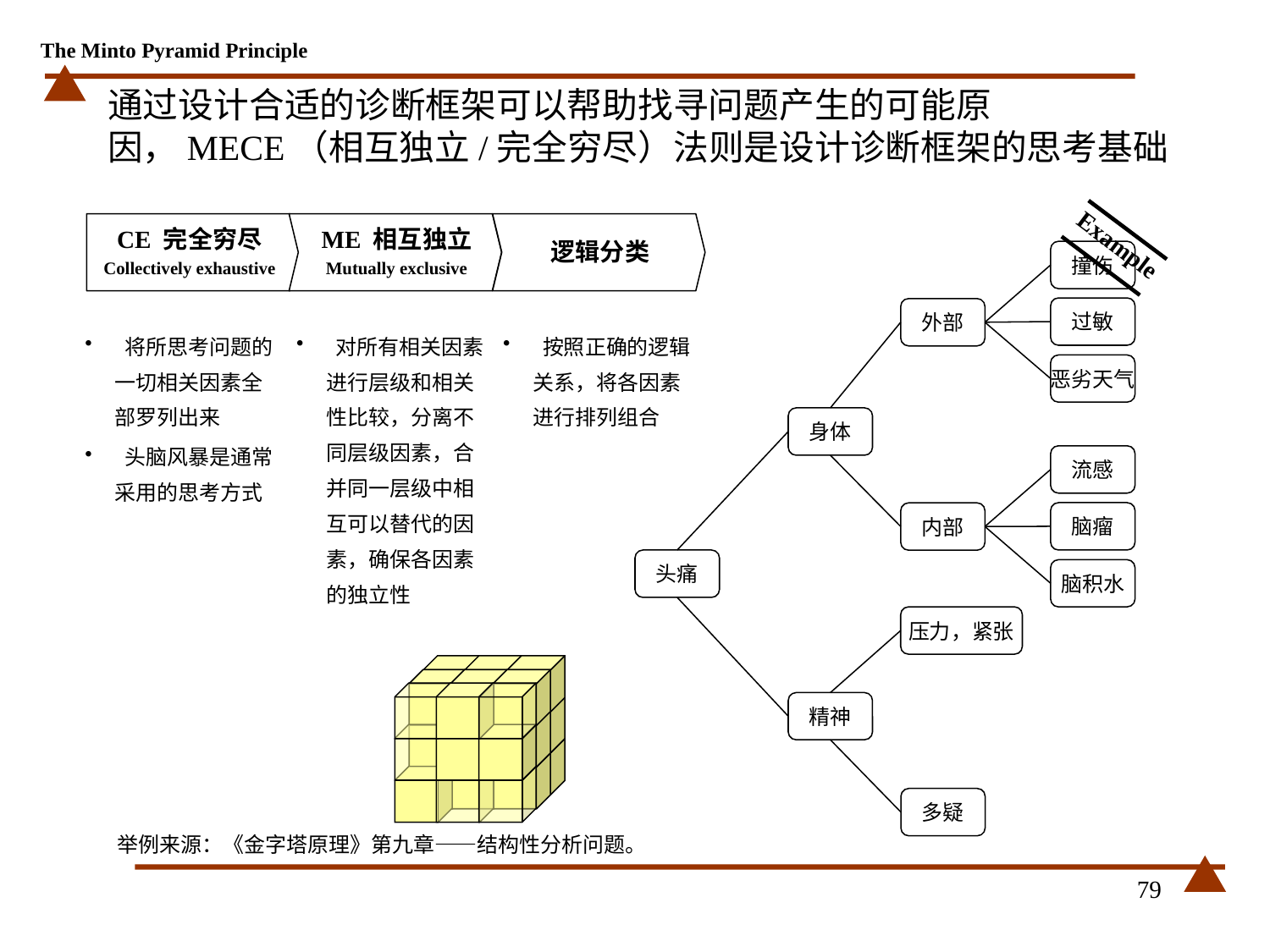

# 通过设计合适的诊断框架可以帮助找寻问题产生的可能原因，MECE（相互独立/完全穷尽）法则是设计诊断框架的思考基础

CE 完全穷尽
Collectively exhaustive

ME 相互独立
Mutually exclusive

逻辑分类
Example

撞伤
过敏
外部
 将所思考问题的一切相关因素全部罗列出来
 头脑风暴是通常采用的思考方式
 对所有相关因素进行层级和相关性比较，分离不同层级因素，合并同一层级中相互可以替代的因素，确保各因素的独立性
 按照正确的逻辑关系，将各因素进行排列组合
恶劣天气
身体
流感
脑瘤
内部
头痛
脑积水
压力，紧张

精神
多疑
举例来源：《金字塔原理》第九章——结构性分析问题。
79